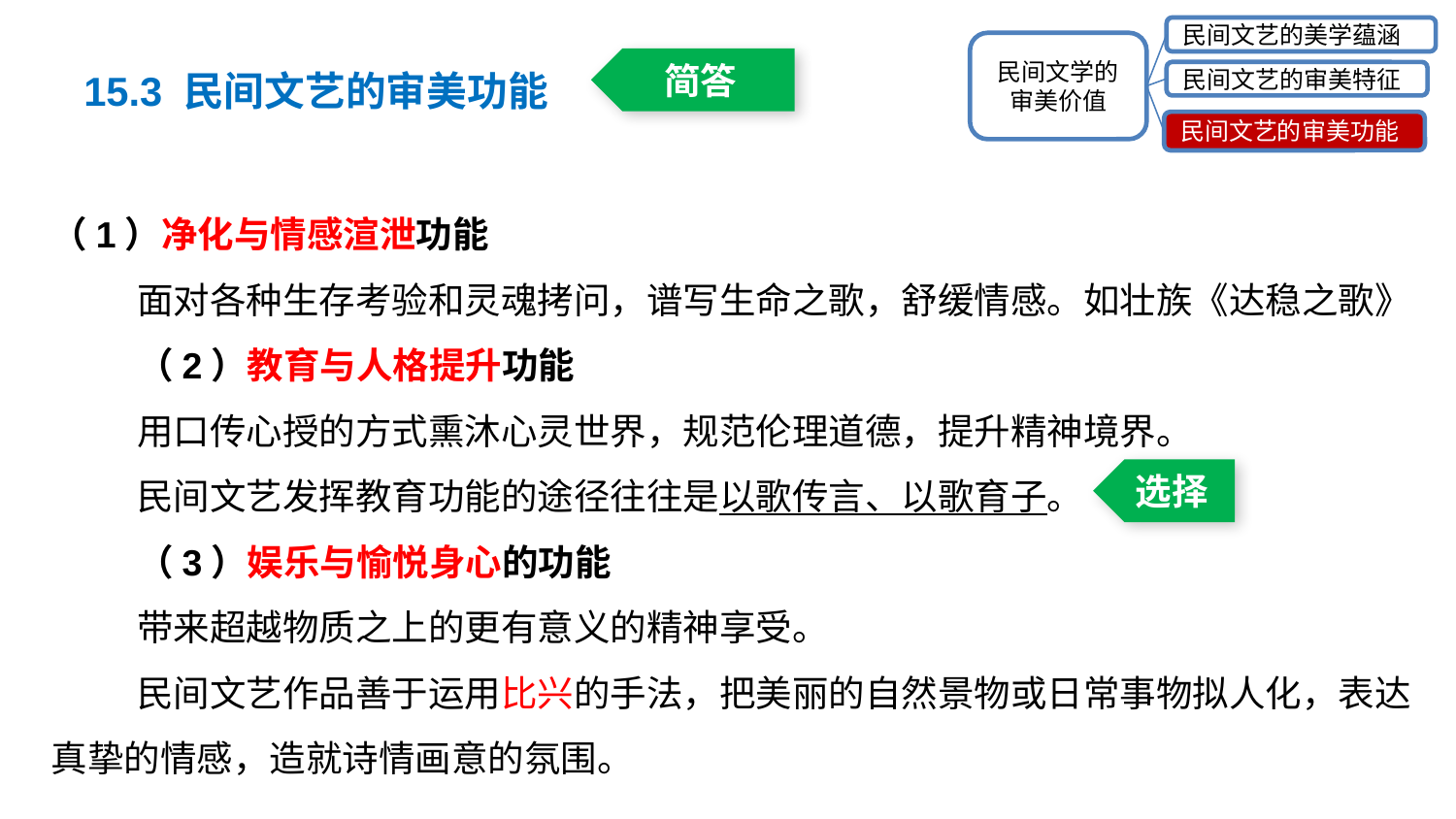

民间文艺的美学蕴涵
民间文学的审美价值
民间文艺的审美特征
民间文艺的审美功能
15.3 民间文艺的审美功能
简答
（1）净化与情感渲泄功能
面对各种生存考验和灵魂拷问，谱写生命之歌，舒缓情感。如壮族《达稳之歌》
（2）教育与人格提升功能
用口传心授的方式熏沐心灵世界，规范伦理道德，提升精神境界。
民间文艺发挥教育功能的途径往往是以歌传言、以歌育子。
（3）娱乐与愉悦身心的功能
带来超越物质之上的更有意义的精神享受。
民间文艺作品善于运用比兴的手法，把美丽的自然景物或日常事物拟人化，表达真挚的情感，造就诗情画意的氛围。
选择